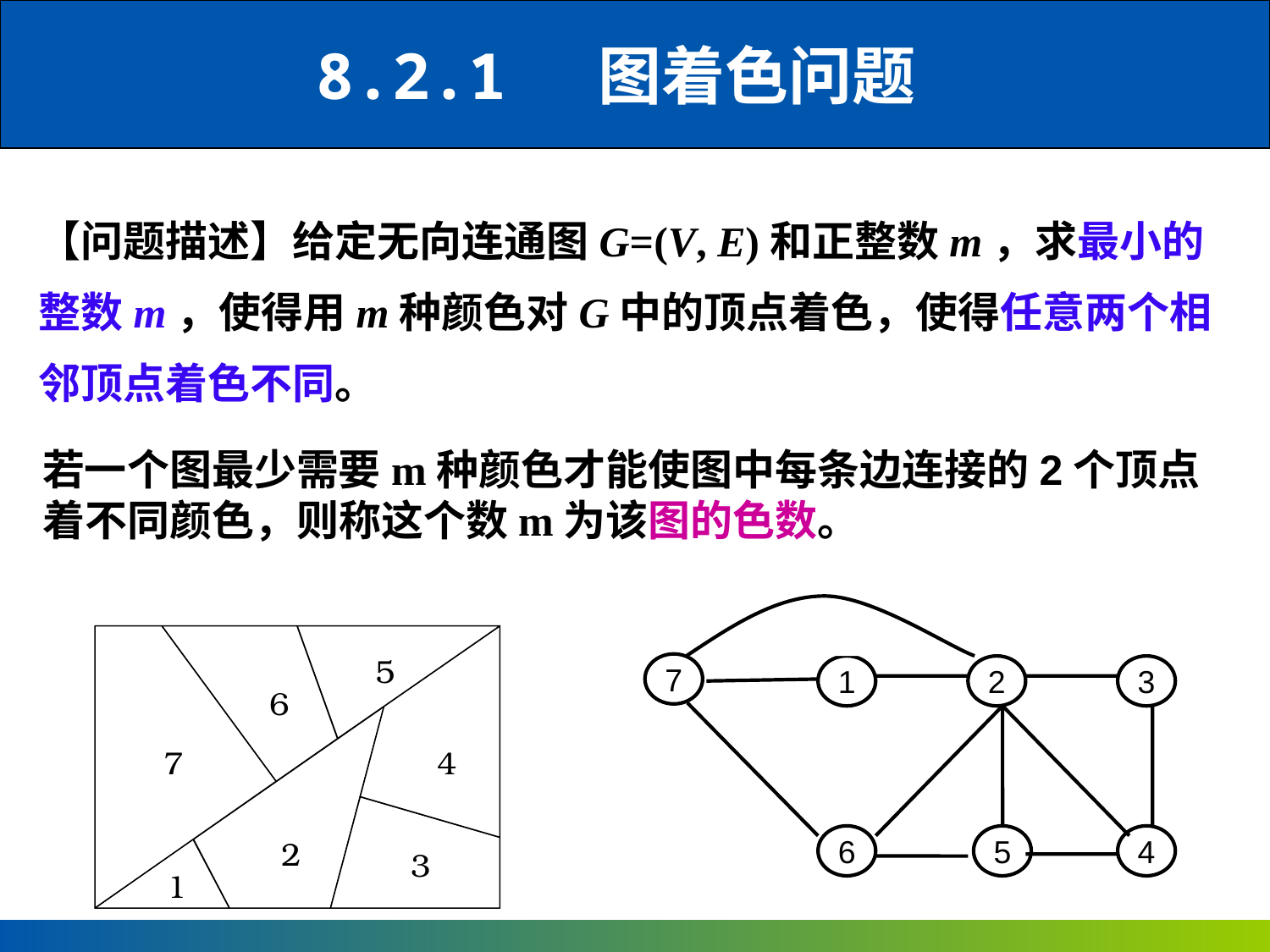

8.2.1  图着色问题
【问题描述】给定无向连通图G=(V, E)和正整数m，求最小的整数m，使得用m种颜色对G中的顶点着色，使得任意两个相邻顶点着色不同。
若一个图最少需要m种颜色才能使图中每条边连接的2个顶点着不同颜色，则称这个数m为该图的色数。

7

5

1
2
3

6
4

5
6
7
4
2
3
1